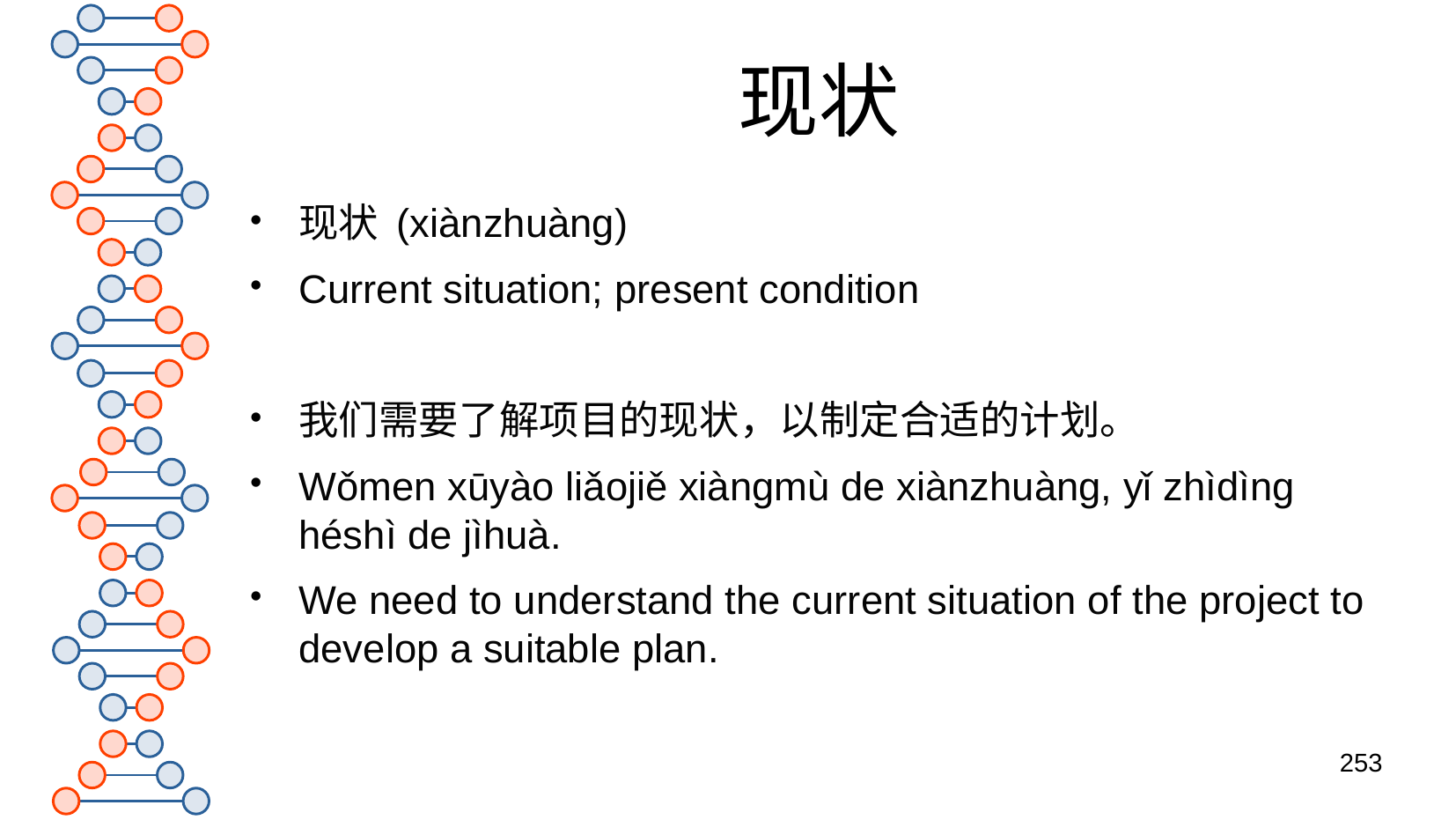

# 现状
现状 (xiànzhuàng)
Current situation; present condition

我们需要了解项目的现状，以制定合适的计划。
Wǒmen xūyào liǎojiě xiàngmù de xiànzhuàng, yǐ zhìdìng héshì de jìhuà.
We need to understand the current situation of the project to develop a suitable plan.

253